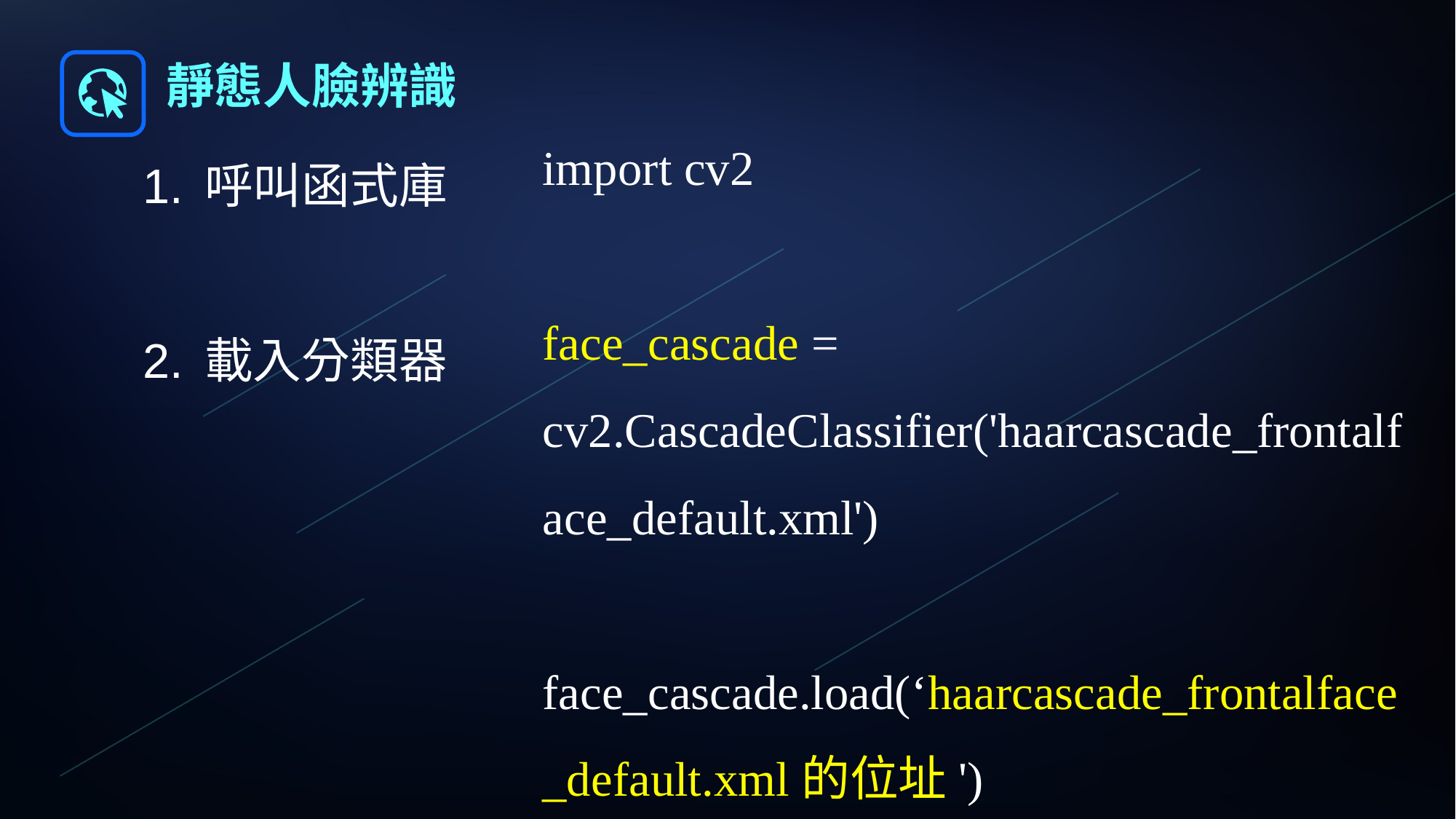

靜態人臉辨識

import cv2

face_cascade = cv2.CascadeClassifier('haarcascade_frontalface_default.xml')

face_cascade.load(‘haarcascade_frontalface_default.xml的位址')
呼叫函式庫

載入分類器